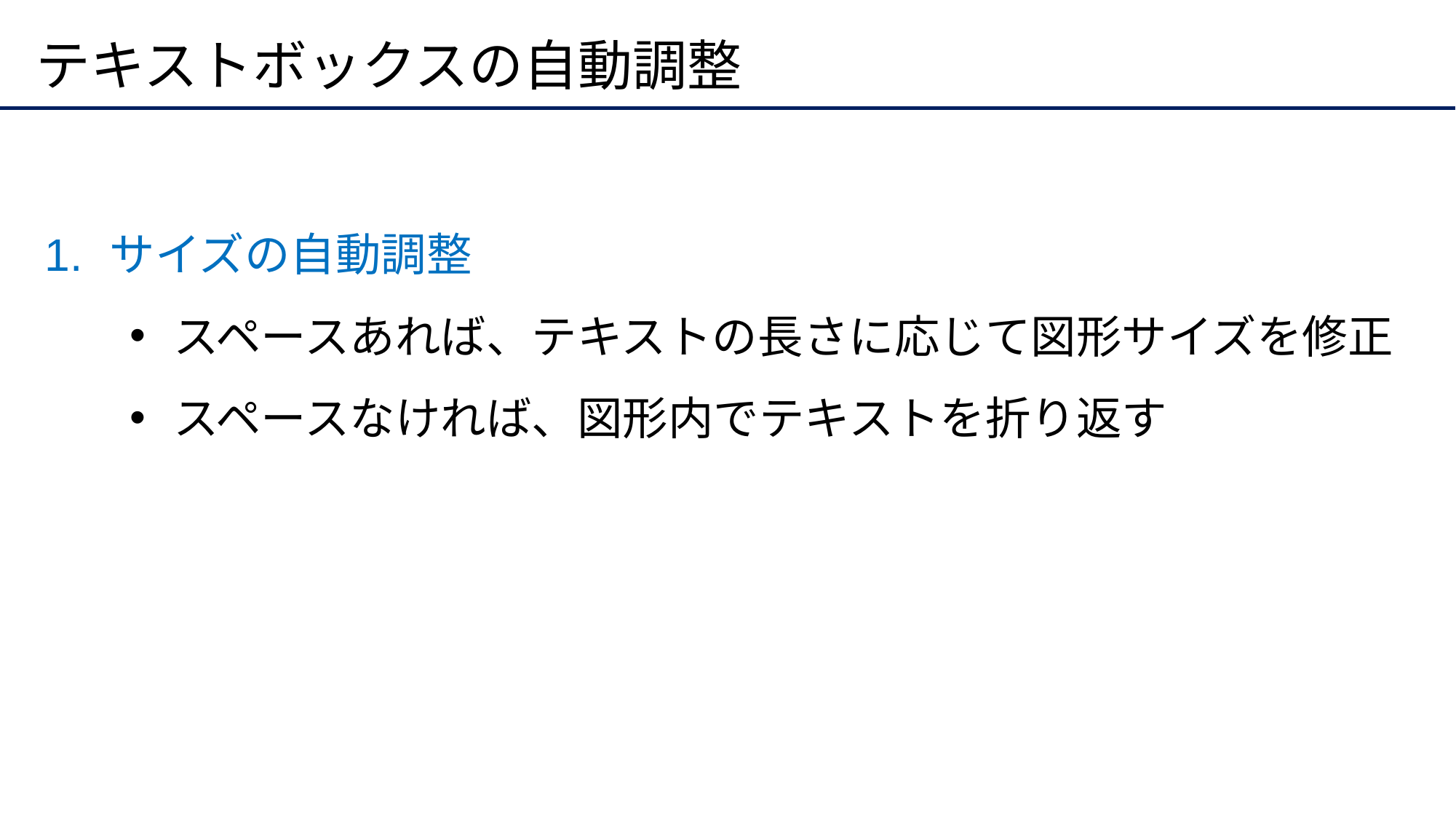

# テキストボックスの自動調整
サイズの自動調整
スペースあれば、テキストの長さに応じて図形サイズを修正
スペースなければ、図形内でテキストを折り返す